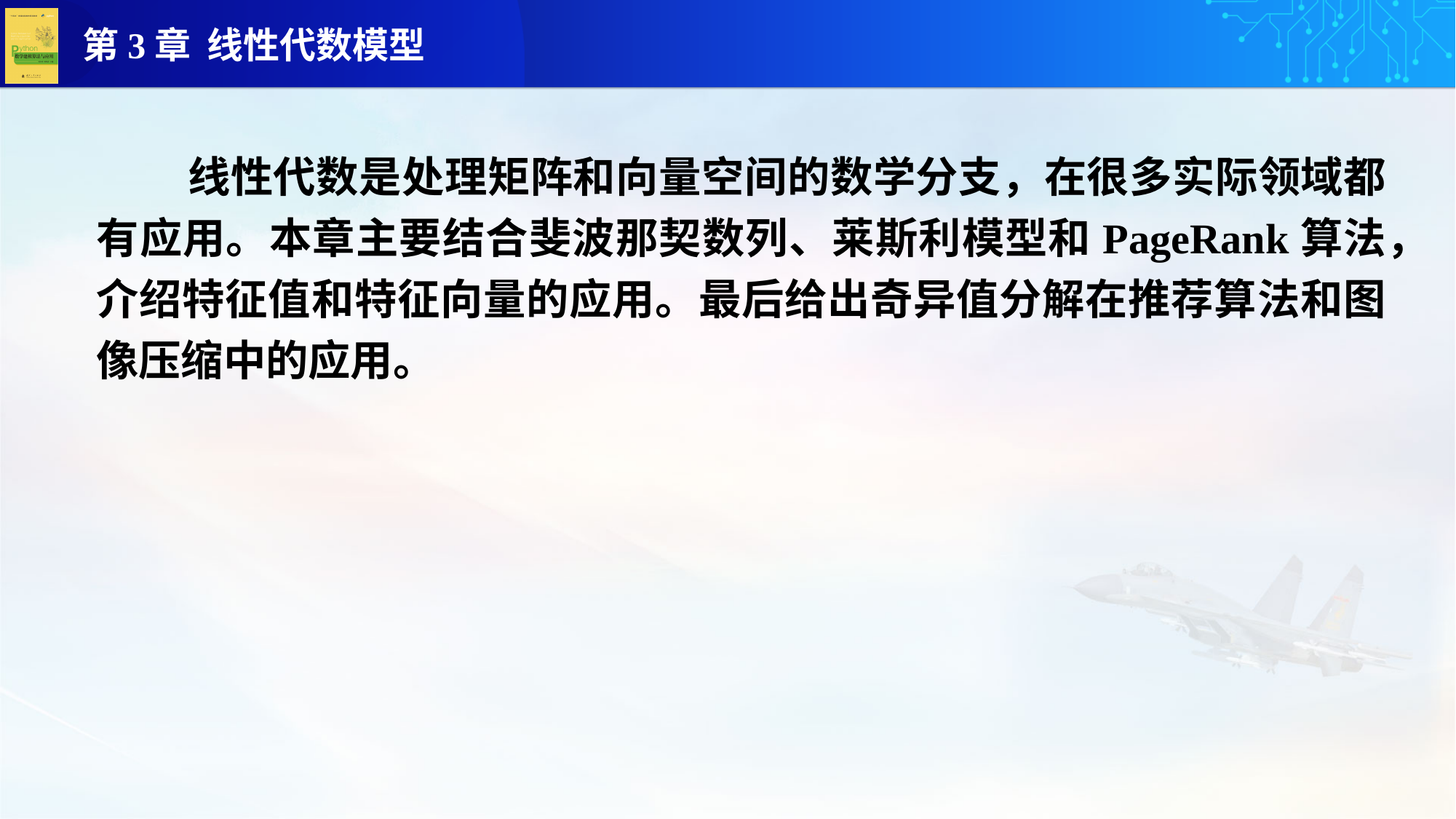

线性代数是处理矩阵和向量空间的数学分支，在很多实际领域都有应用。本章主要结合斐波那契数列、莱斯利模型和PageRank算法，介绍特征值和特征向量的应用。最后给出奇异值分解在推荐算法和图像压缩中的应用。